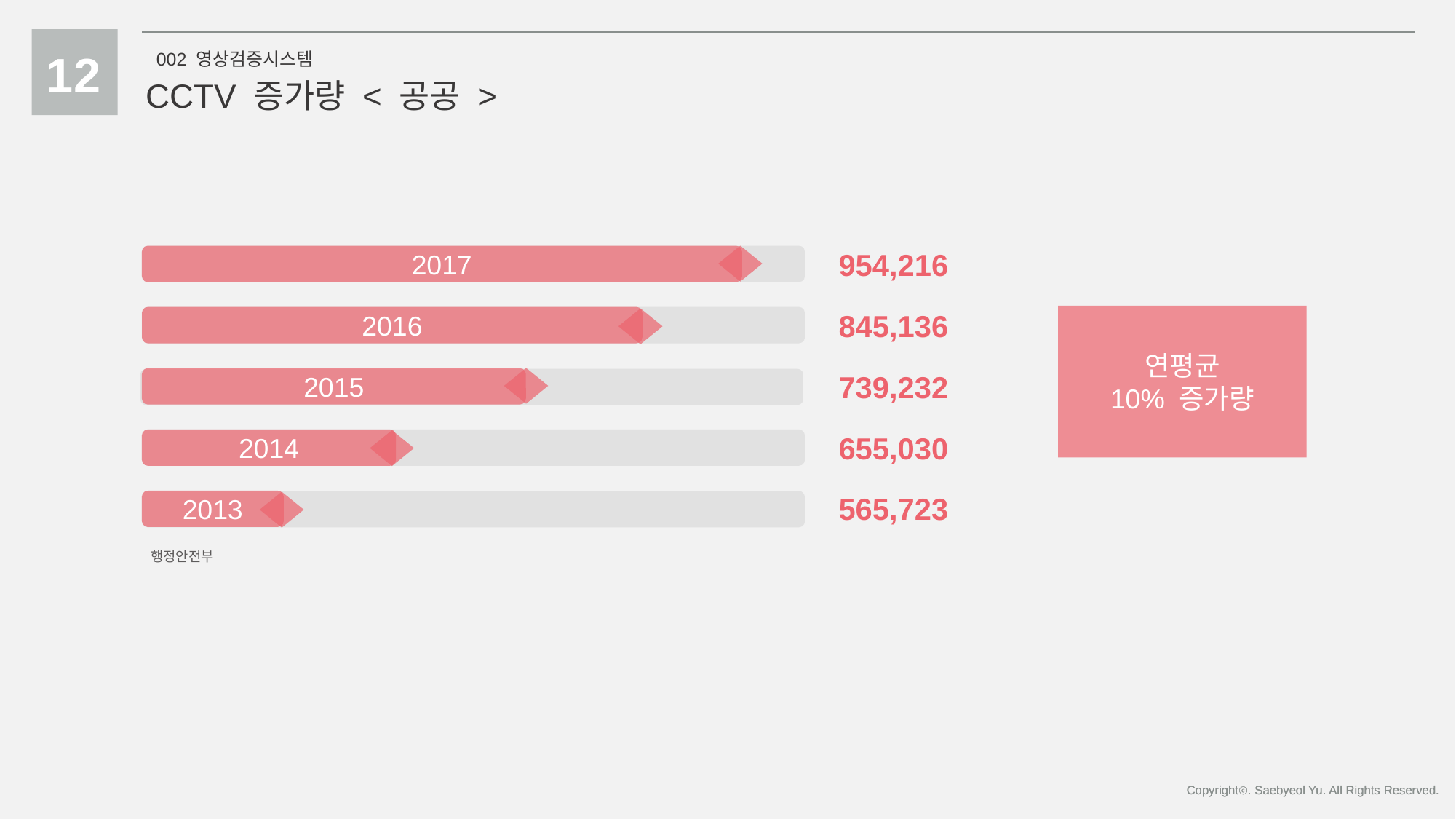

12
002 영상검증시스템
CCTV 증가량 < 공공 >
954,216

2017

845,136
연평균
10% 증가량

2016

739,232

2015

655,030

2014

565,723
2013

행정안전부
Copyrightⓒ. Saebyeol Yu. All Rights Reserved.